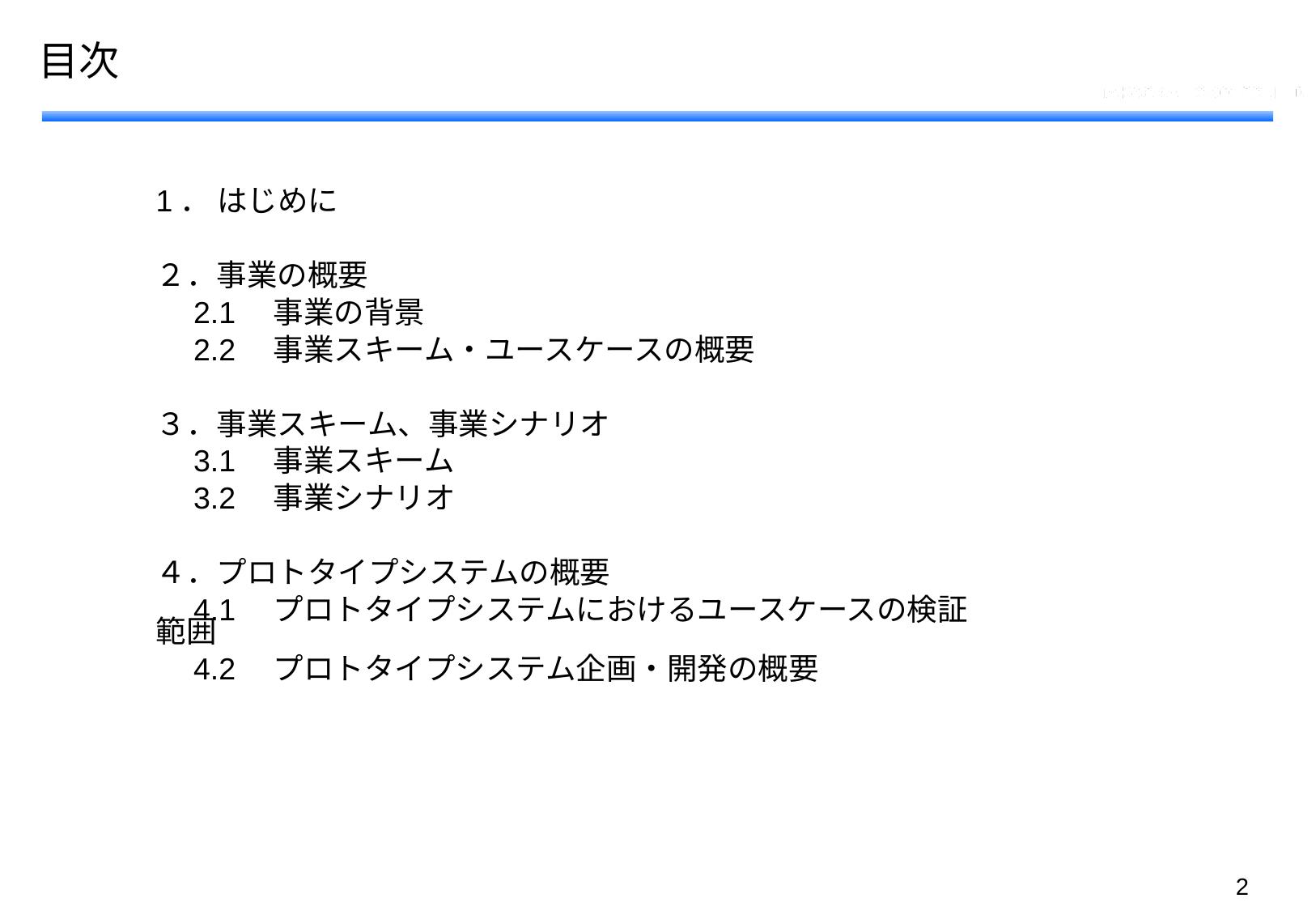

目次
1． はじめに

２．事業の概要
　2.1　事業の背景
　2.2　事業スキーム・ユースケースの概要

３．事業スキーム、事業シナリオ
　3.1　事業スキーム
　3.2　事業シナリオ

４．プロトタイプシステムの概要
　4.1　プロトタイプシステムにおけるユースケースの検証範囲
　4.2　プロトタイプシステム企画・開発の概要
2